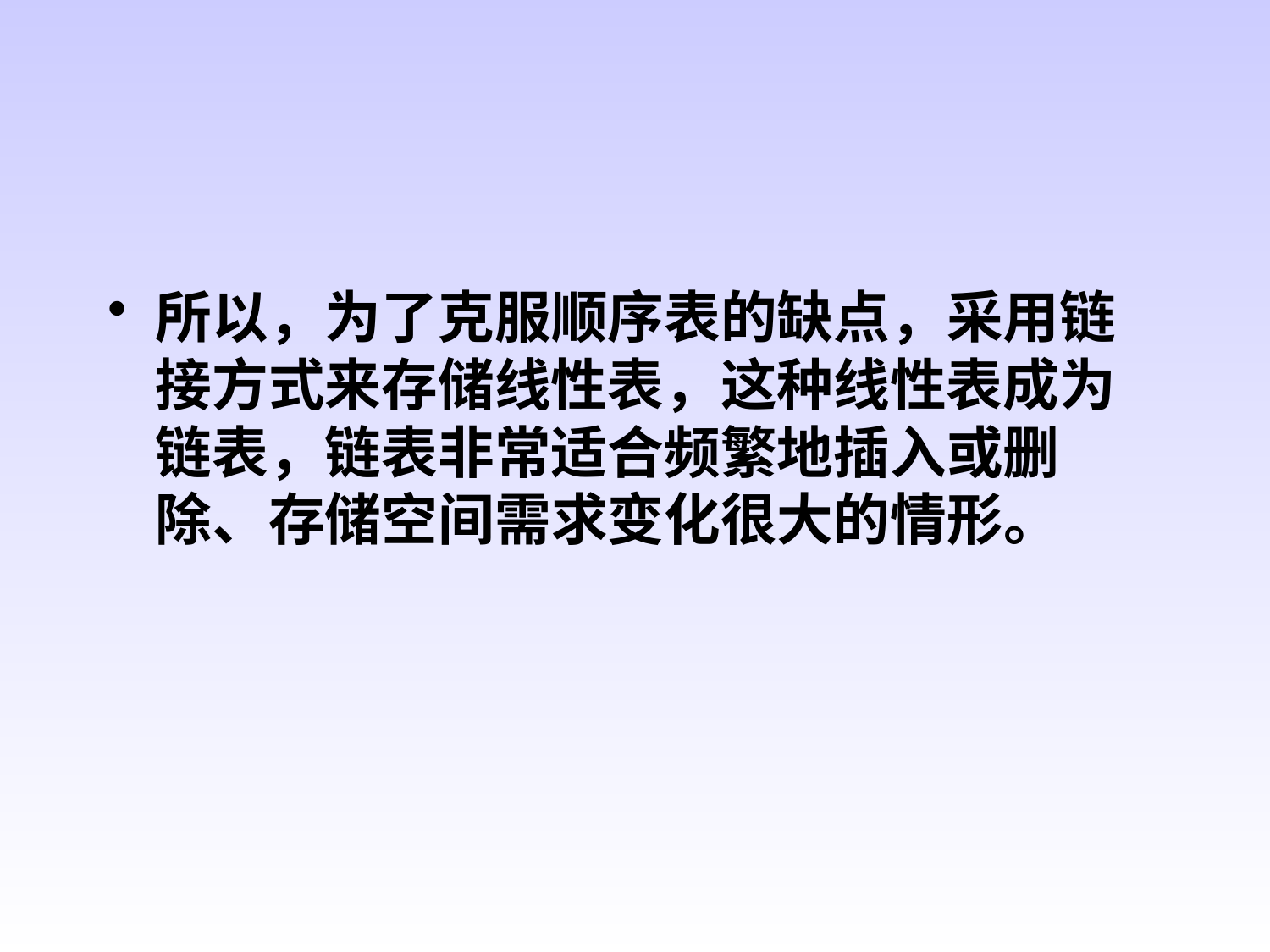

#
所以，为了克服顺序表的缺点，采用链接方式来存储线性表，这种线性表成为链表，链表非常适合频繁地插入或删除、存储空间需求变化很大的情形。